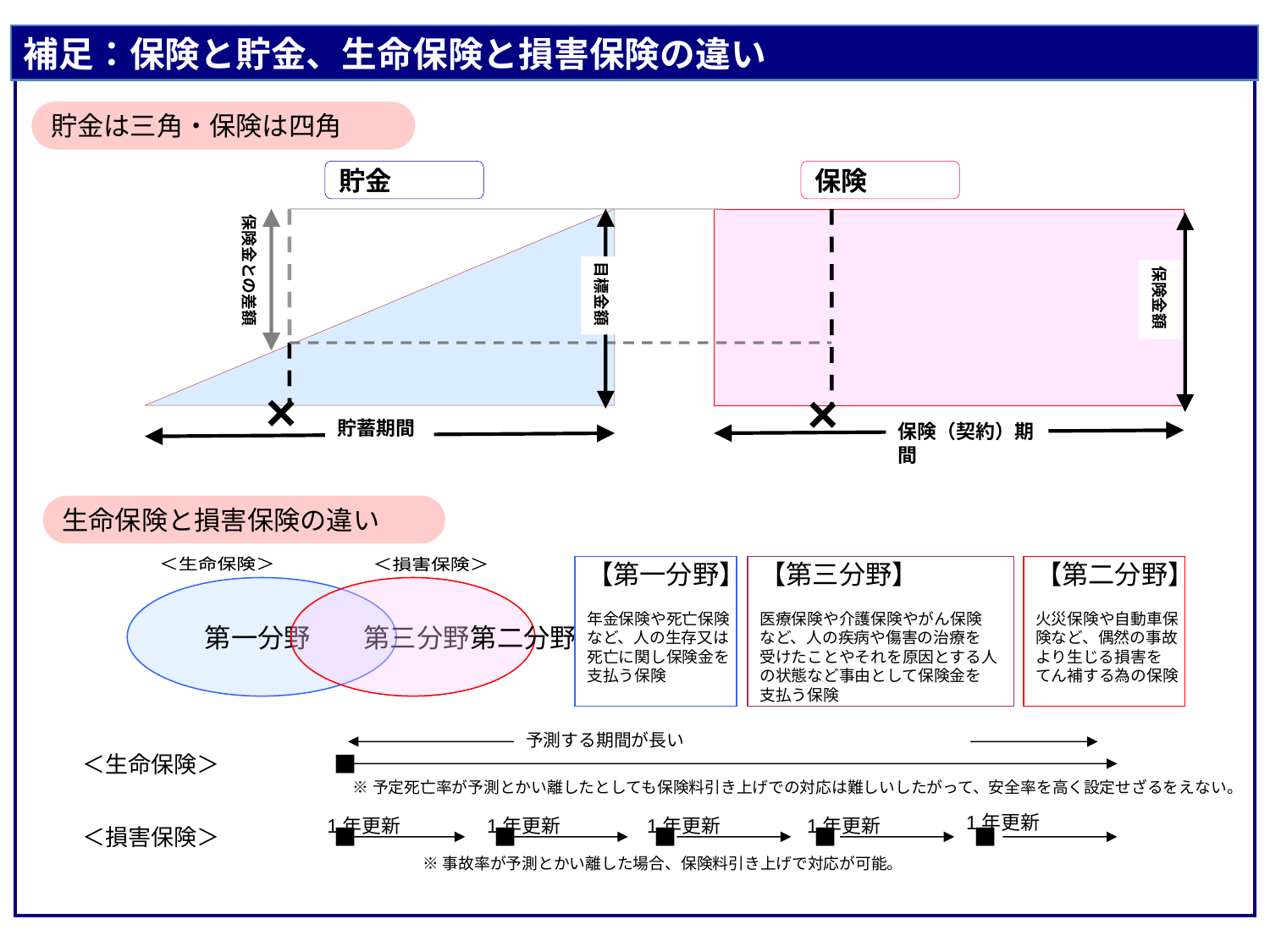

補足：保険と貯金、生命保険と損害保険の違い

貯金は三角・保険は四角
貯金
保険

保険金との差額

×
保険（契約）期間

目標金額

貯蓄期間

保険金額

×
生命保険と損害保険の違い
＜生命保険＞
＜損害保険＞
　第一分野　　第三分野
　　　　　第二分野
【第一分野】

年金保険や死亡保険
など、人の生存又は
死亡に関し保険金を
支払う保険

【第三分野】

医療保険や介護保険やがん保険
など、人の疾病や傷害の治療を
受けたことやそれを原因とする人
の状態など事由として保険金を
支払う保険
【第二分野】

火災保険や自動車保
険など、偶然の事故
より生じる損害を
てん補する為の保険

予測する期間が長い
　　＜生命保険＞　　　　　■

※予定死亡率が予測とかい離したとしても保険料引き上げでの対応は難しいしたがって、安全率を高く設定せざるをえない。
　　＜損害保険＞　　　　　■　　　　　　■　　　　　　■　　　　　　■　　　　　　■
1年更新

1年更新
1年更新
1年更新
1年更新
※事故率が予測とかい離した場合、保険料引き上げで対応が可能。